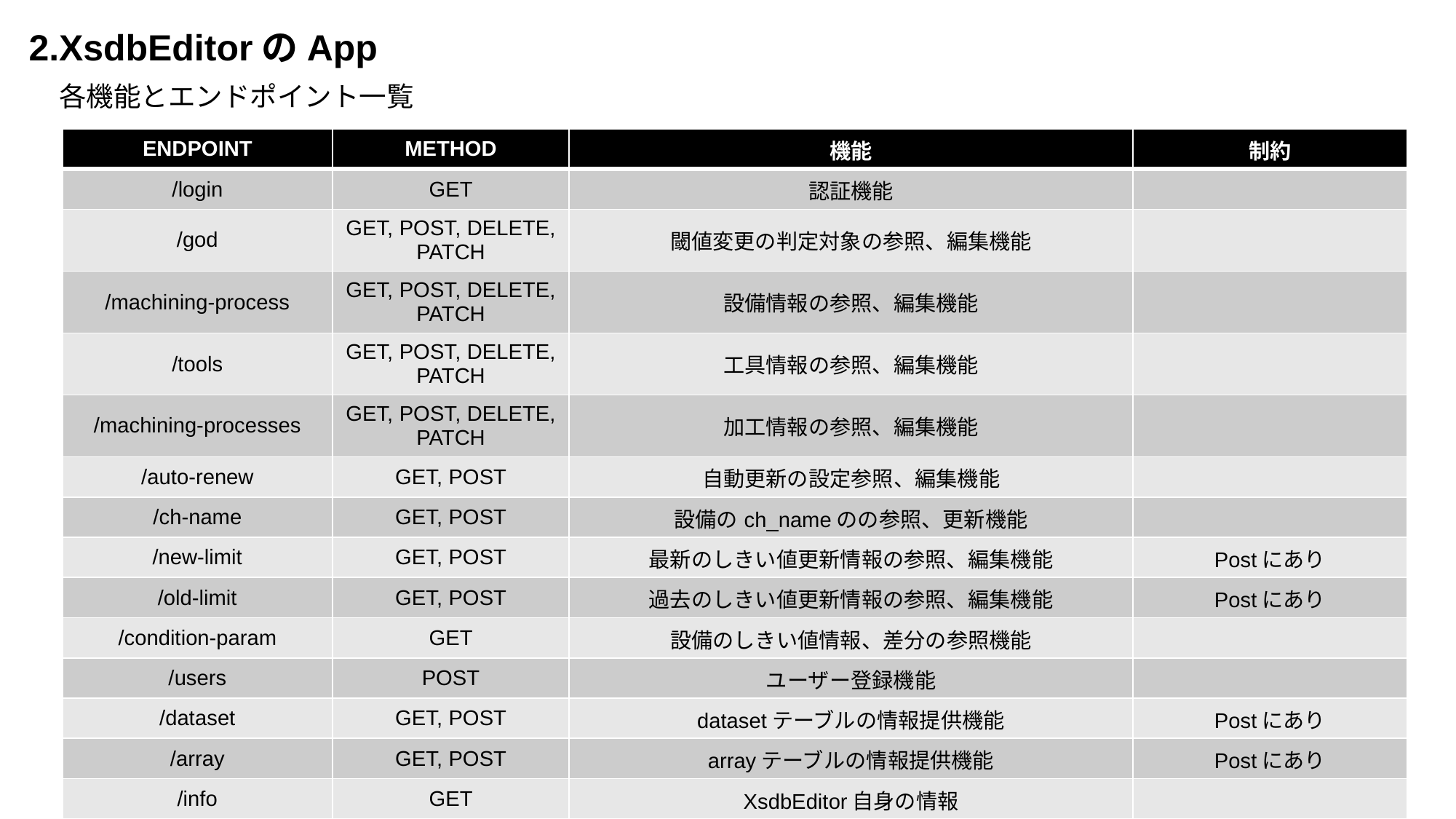

2.XsdbEditorのApp
各機能とエンドポイント一覧
| ENDPOINT | METHOD | 機能 | 制約 |
| --- | --- | --- | --- |
| /login | GET | 認証機能 |  |
| /god | GET, POST, DELETE, PATCH | 閾値変更の判定対象の参照、編集機能 |  |
| /machining-process | GET, POST, DELETE, PATCH | 設備情報の参照、編集機能 |  |
| /tools | GET, POST, DELETE, PATCH | 工具情報の参照、編集機能 |  |
| /machining-processes | GET, POST, DELETE, PATCH | 加工情報の参照、編集機能 |  |
| /auto-renew | GET, POST | 自動更新の設定参照、編集機能 |  |
| /ch-name | GET, POST | 設備のch\_nameのの参照、更新機能 |  |
| /new-limit | GET, POST | 最新のしきい値更新情報の参照、編集機能 | Postにあり |
| /old-limit | GET, POST | 過去のしきい値更新情報の参照、編集機能 | Postにあり |
| /condition-param | GET | 設備のしきい値情報、差分の参照機能 |  |
| /users | POST | ユーザー登録機能 |  |
| /dataset | GET, POST | datasetテーブルの情報提供機能 | Postにあり |
| /array | GET, POST | arrayテーブルの情報提供機能 | Postにあり |
| /info | GET | XsdbEditor自身の情報 |  |